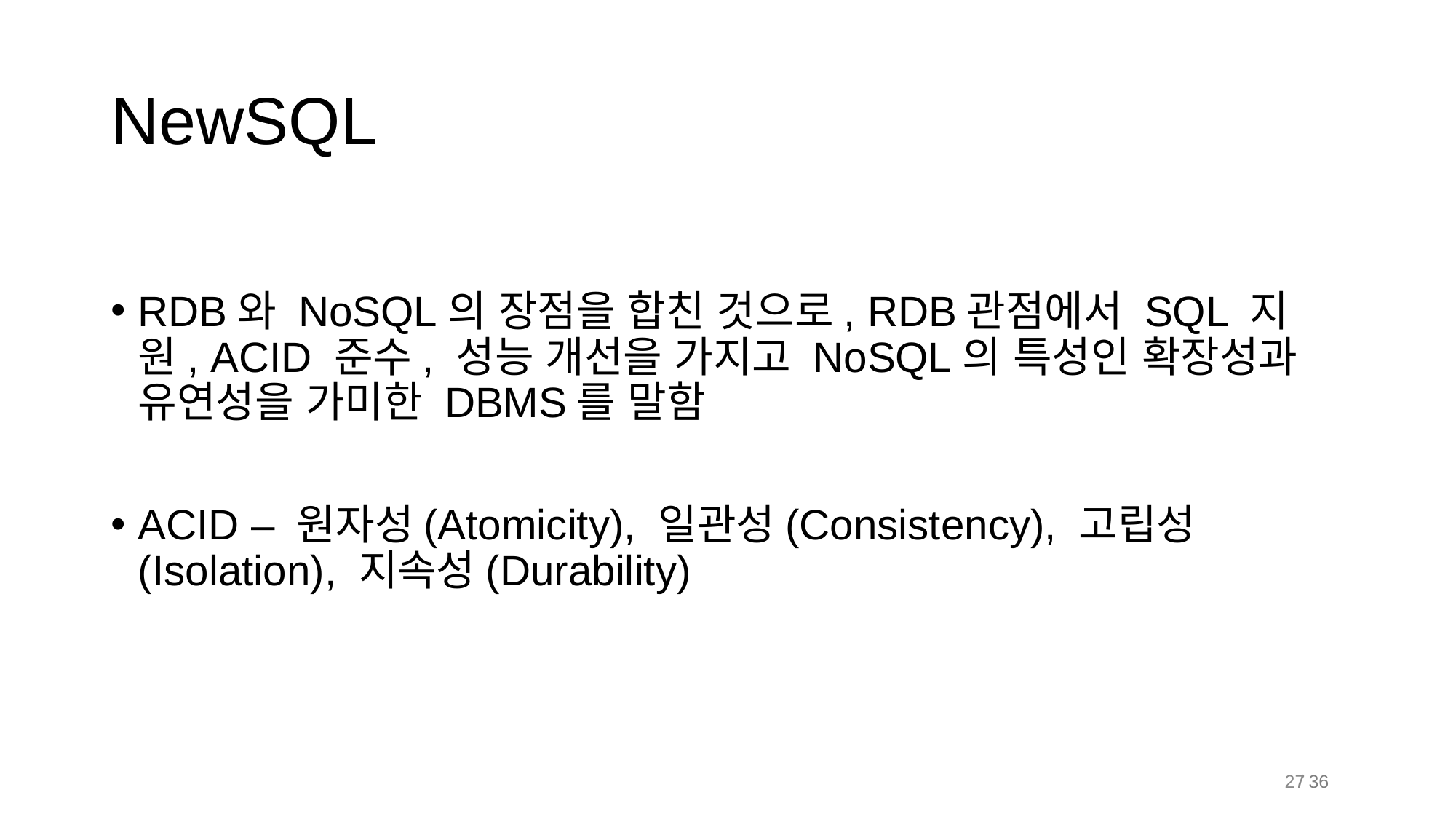

# NewSQL

RDB와 NoSQL의 장점을 합친 것으로, RDB관점에서 SQL 지원, ACID 준수, 성능 개선을 가지고 NoSQL의 특성인 확장성과 유연성을 가미한 DBMS를 말함

ACID – 원자성(Atomicity), 일관성(Consistency), 고립성(Isolation), 지속성(Durability)
27